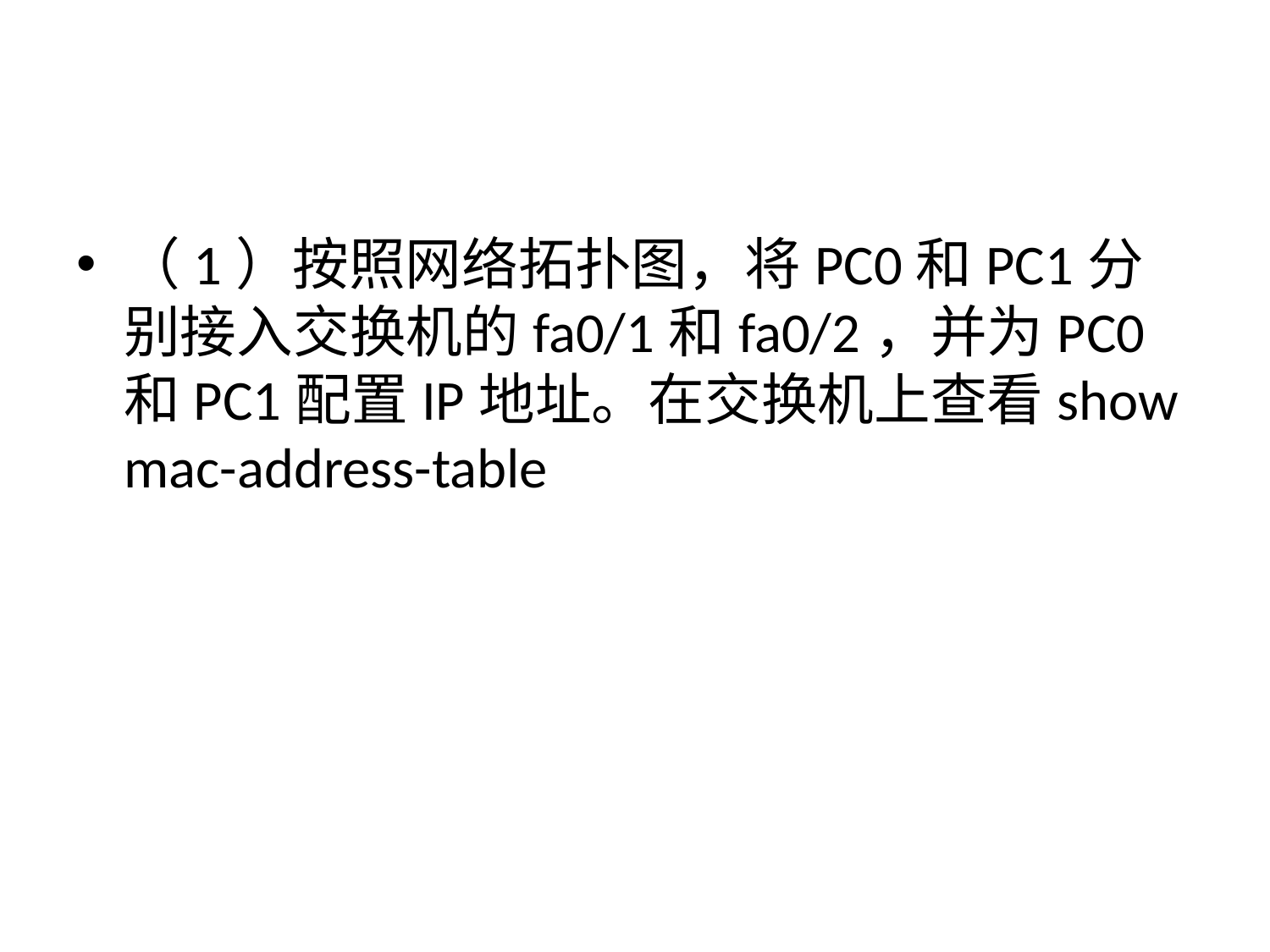

#
（1）按照网络拓扑图，将PC0和PC1分别接入交换机的fa0/1和fa0/2，并为PC0和PC1配置IP地址。在交换机上查看show mac-address-table